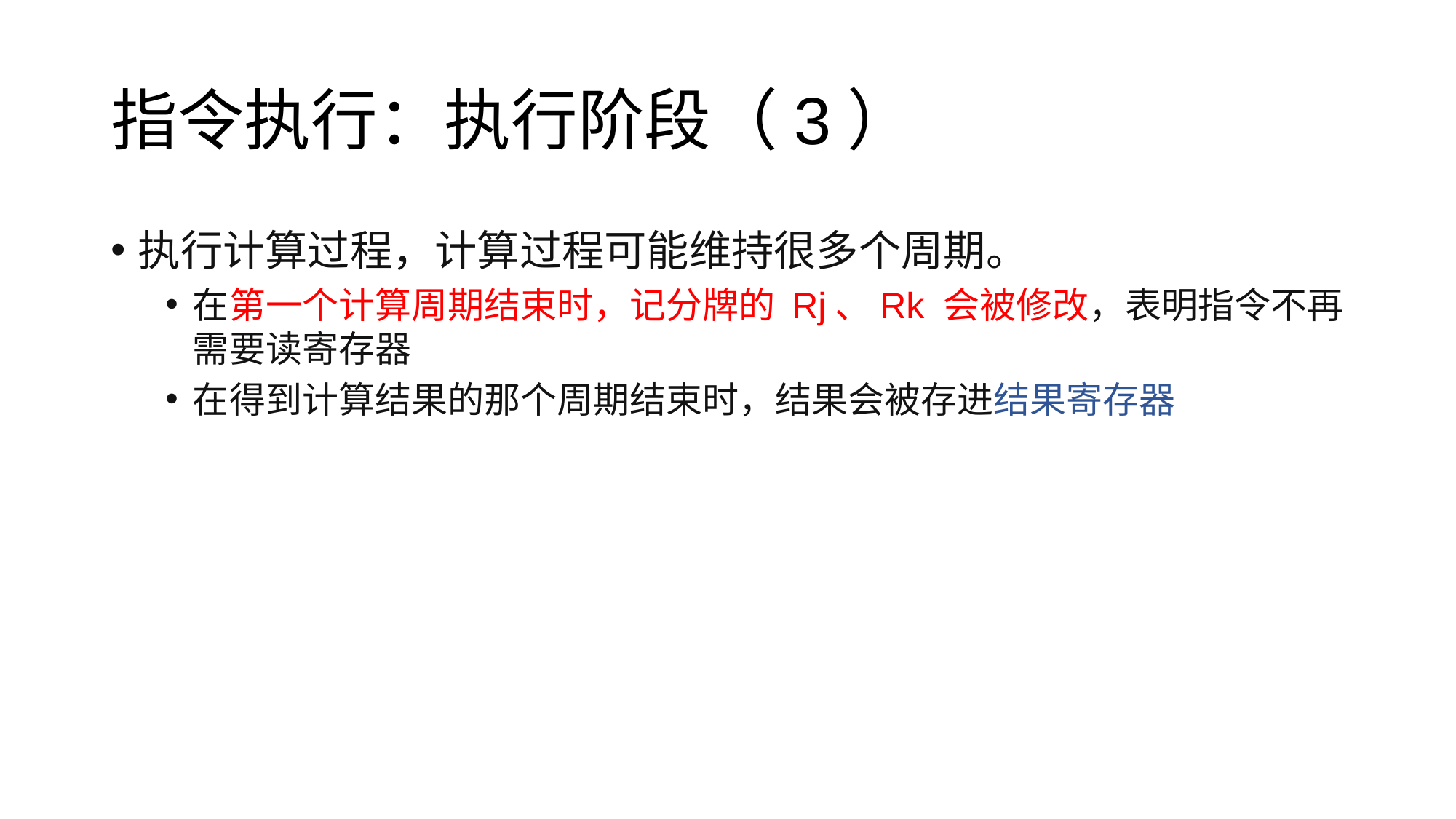

# 指令执行：执行阶段（3）
执行计算过程，计算过程可能维持很多个周期。
在第一个计算周期结束时，记分牌的 Rj、Rk 会被修改，表明指令不再需要读寄存器
在得到计算结果的那个周期结束时，结果会被存进结果寄存器